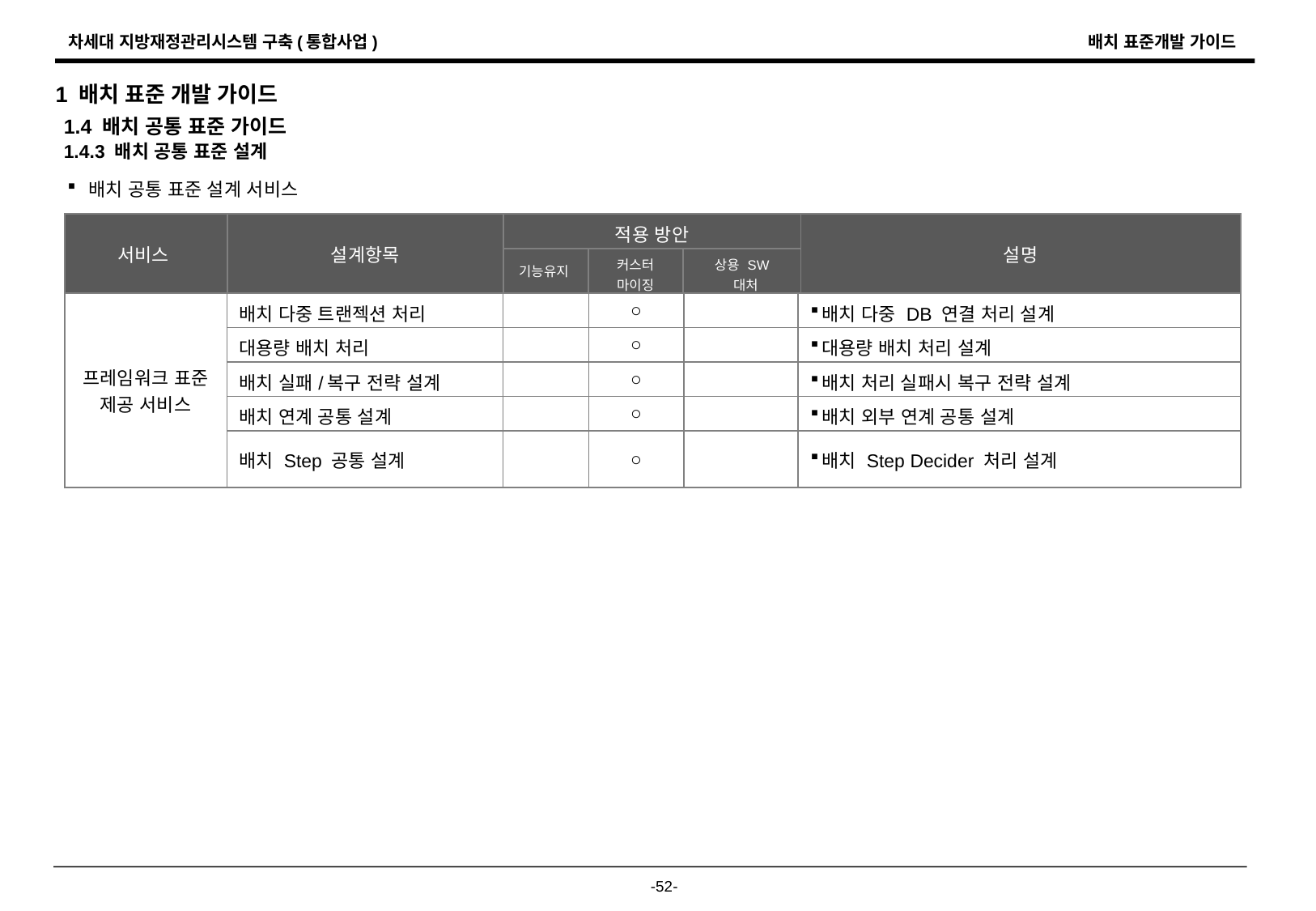

1 배치 표준 개발 가이드
1.4 배치 공통 표준 가이드
1.4.3 배치 공통 표준 설계
 배치 공통 표준 설계 서비스
| 서비스 | 설계항목 | 적용 방안 |  |  | 설명 |
| --- | --- | --- | --- | --- | --- |
|  |  | 기능유지 | 커스터 마이징 | 상용 SW 대처 |  |
| 프레임워크 표준 제공 서비스 | 배치 다중 트랜젝션 처리 |  | ○ |  | 배치 다중 DB 연결 처리 설계 |
| --- | --- | --- | --- | --- | --- |
|  | 대용량 배치 처리 |  | ○ |  | 대용량 배치 처리 설계 |
|  | 배치 실패/복구 전략 설계 |  | ○ |  | 배치 처리 실패시 복구 전략 설계 |
|  | 배치 연계 공통 설계 |  | ○ |  | 배치 외부 연계 공통 설계 |
|  | 배치 Step 공통 설계 |  | ○ |  | 배치 Step Decider 처리 설계 |